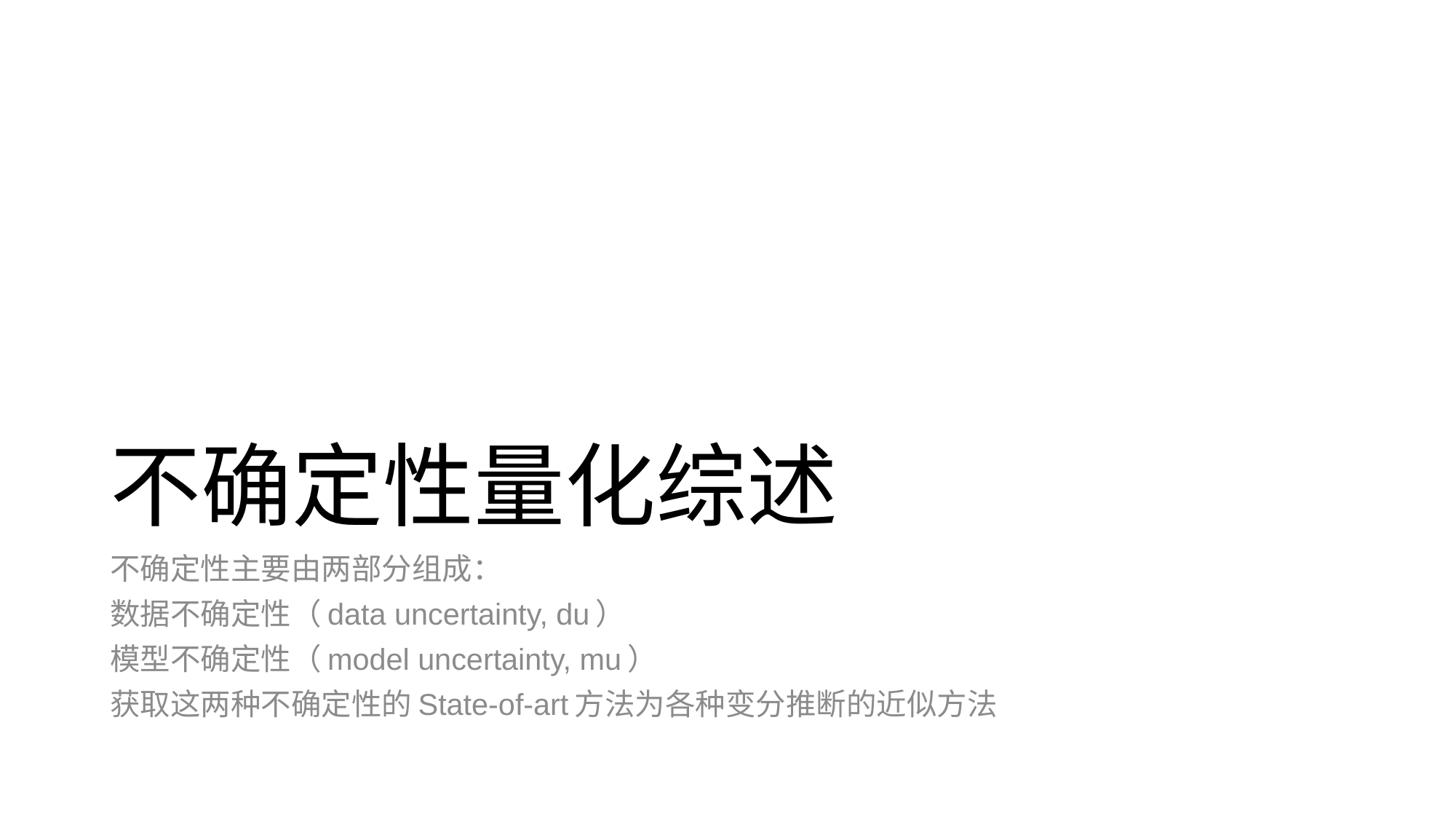

# 不确定性量化综述
不确定性主要由两部分组成：
数据不确定性（data uncertainty, du）
模型不确定性（model uncertainty, mu）
获取这两种不确定性的State-of-art方法为各种变分推断的近似方法